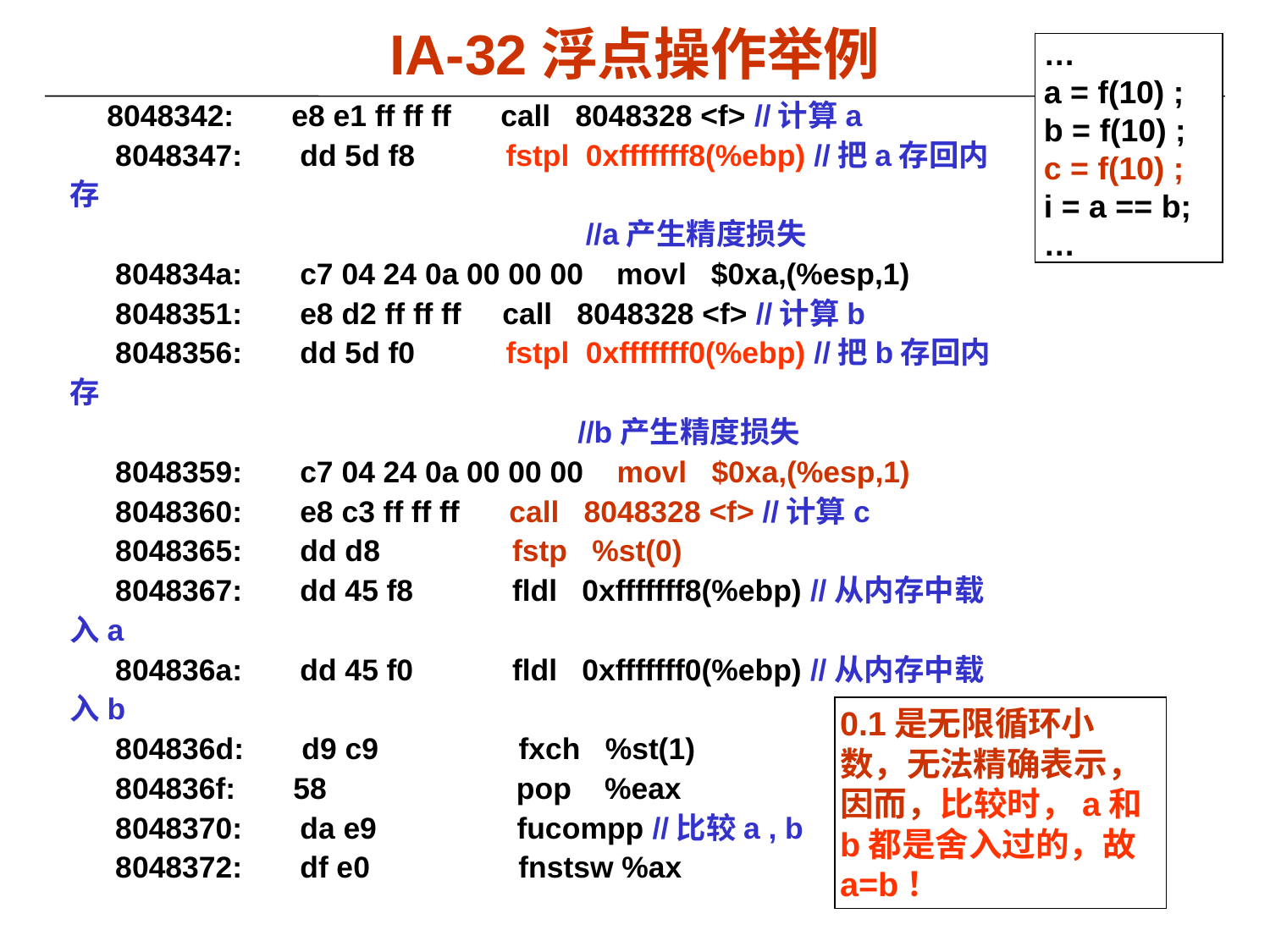

# IA-32浮点操作举例
 …
 a = f(10) ;
 b = f(10) ;
 c = f(10) ;
 i = a == b;
 …
8048342:       e8 e1 ff ff ff      call   8048328 <f> //计算a
 8048347:       dd 5d f8           fstpl  0xfffffff8(%ebp) //把a存回内存
                                                          //a产生精度损失
 804834a:       c7 04 24 0a 00 00 00    movl   $0xa,(%esp,1)
 8048351:       e8 d2 ff ff ff     call   8048328 <f> //计算b
 8048356:       dd 5d f0           fstpl  0xfffffff0(%ebp) //把b存回内存
                                                         //b产生精度损失
 8048359:       c7 04 24 0a 00 00 00    movl   $0xa,(%esp,1)
 8048360:       e8 c3 ff ff ff      call   8048328 <f> //计算c
 8048365:       dd d8                fstp   %st(0)
 8048367:       dd 45 f8            fldl   0xfffffff8(%ebp) //从内存中载入a
 804836a:       dd 45 f0            fldl   0xfffffff0(%ebp) //从内存中载入b
 804836d:       d9 c9                 fxch   %st(1)
 804836f:       58                       pop    %eax
 8048370:       da e9                 fucompp //比较a , b
 8048372:       df e0                  fnstsw %ax
0.1是无限循环小数，无法精确表示，因而，比较时，a和b都是舍入过的，故 a=b！